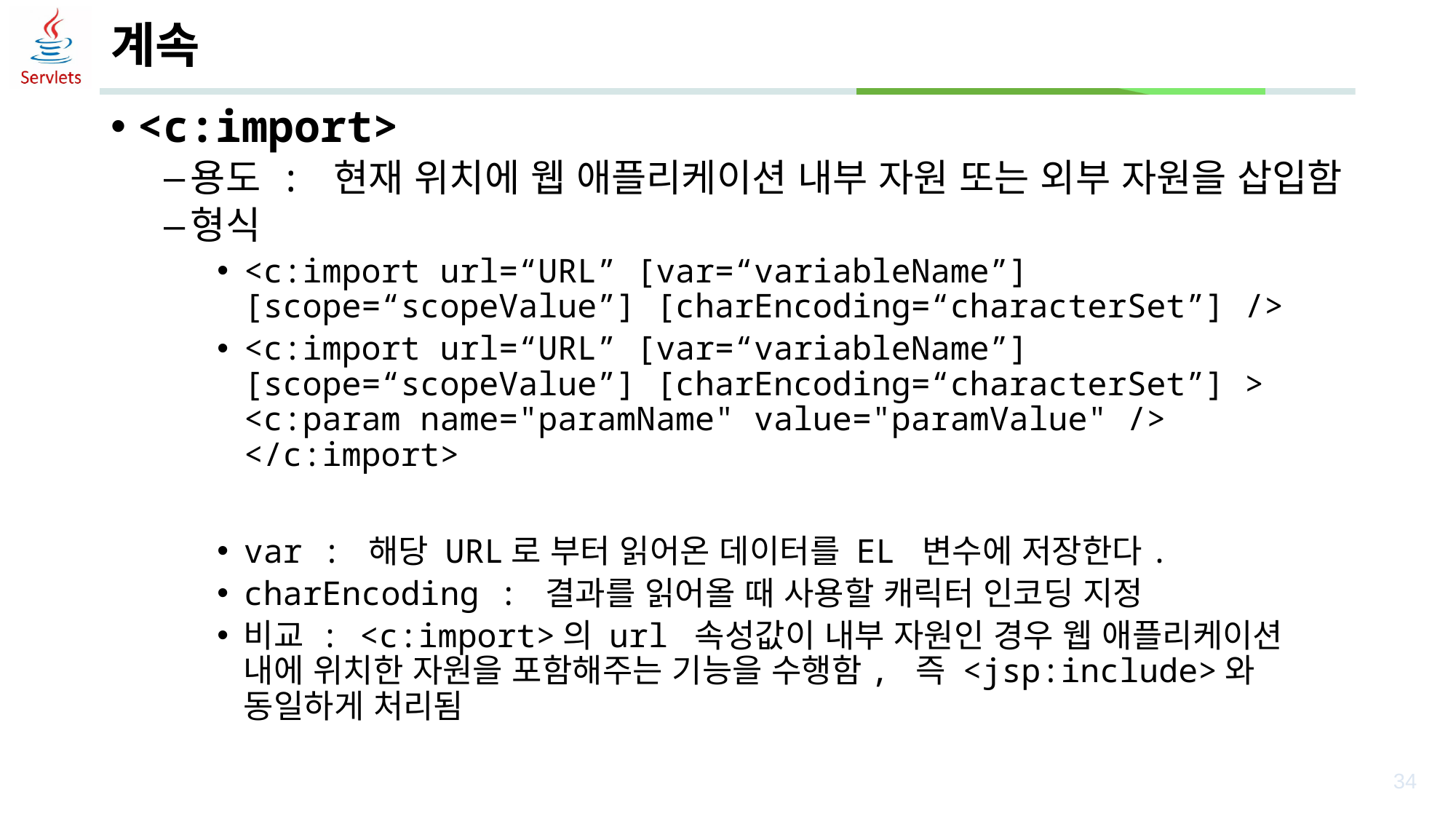

# 계속
<c:import>
용도 : 현재 위치에 웹 애플리케이션 내부 자원 또는 외부 자원을 삽입함
형식
<c:import url=“URL” [var=“variableName”] [scope=“scopeValue”] [charEncoding=“characterSet”] />
<c:import url=“URL” [var=“variableName”] [scope=“scopeValue”] [charEncoding=“characterSet”] >
<c:param name="paramName" value="paramValue" />
</c:import>

var : 해당 URL로 부터 읽어온 데이터를 EL 변수에 저장한다.
charEncoding : 결과를 읽어올 때 사용할 캐릭터 인코딩 지정
비교 : <c:import>의 url 속성값이 내부 자원인 경우 웹 애플리케이션 내에 위치한 자원을 포함해주는 기능을 수행함, 즉 <jsp:include>와 동일하게 처리됨

34